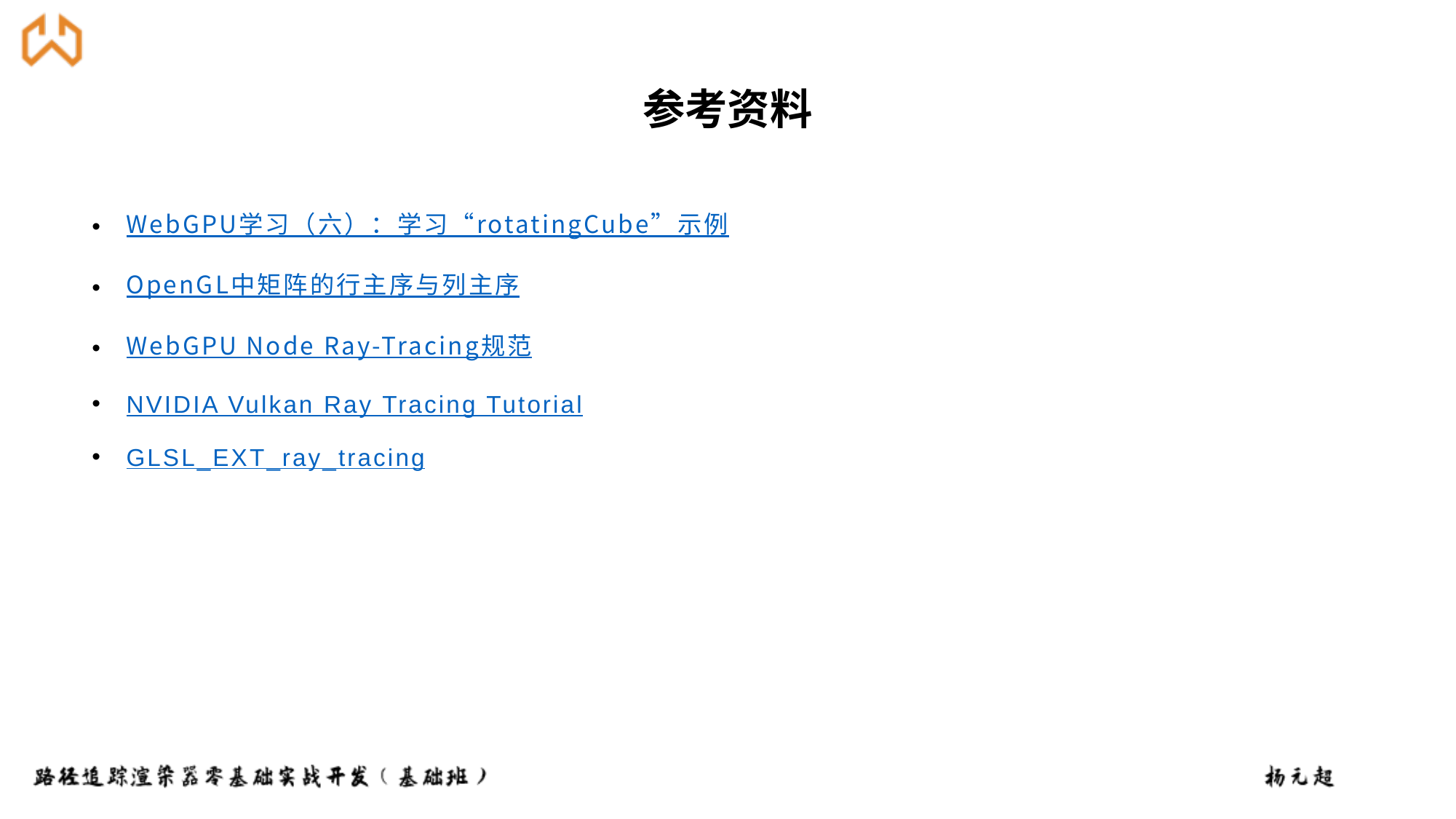

WebGPU学习（六）：学习“rotatingCube”示例
OpenGL中矩阵的行主序与列主序
WebGPU Node Ray-Tracing规范
NVIDIA Vulkan Ray Tracing Tutorial
GLSL_EXT_ray_tracing